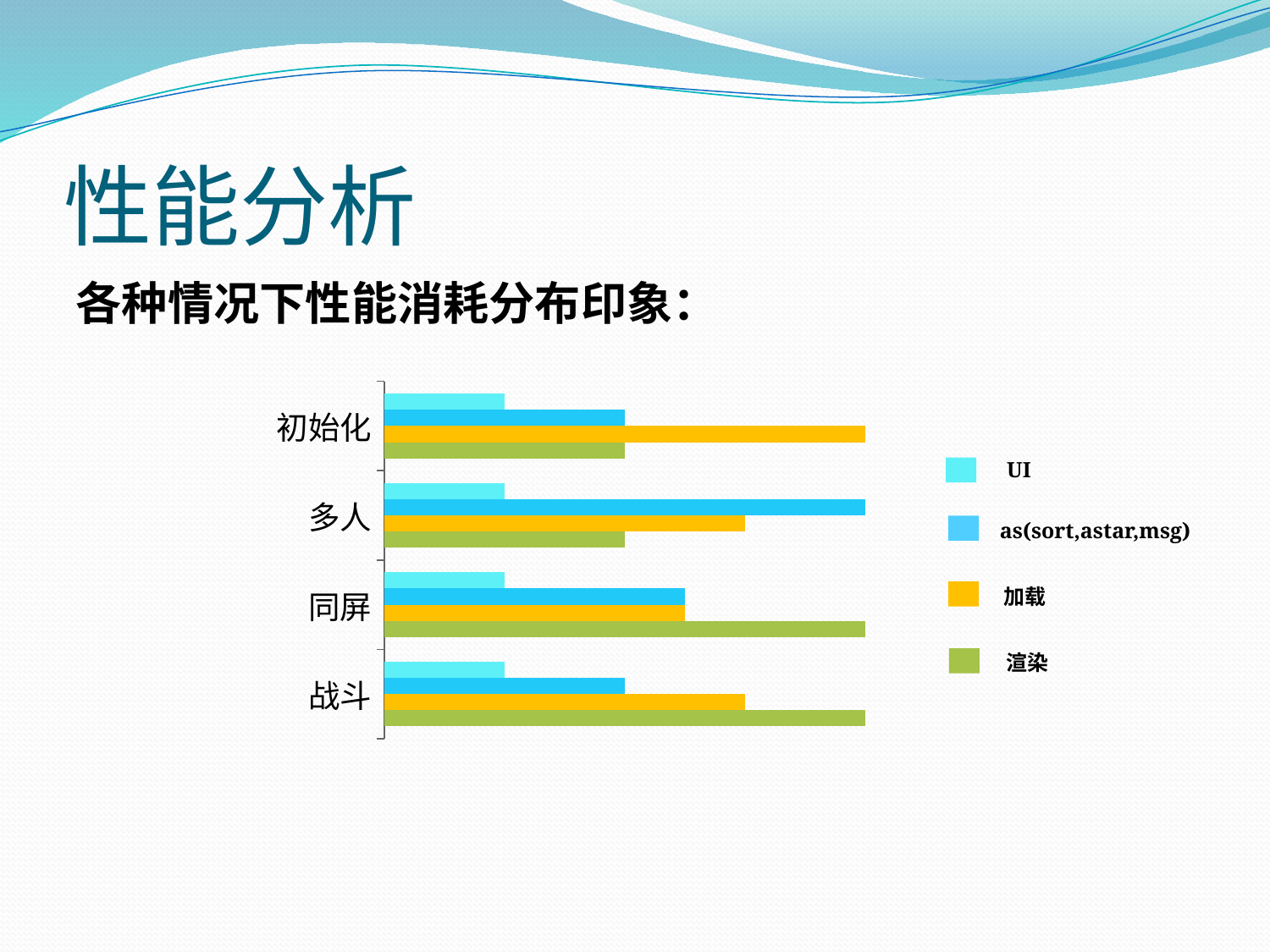

# 性能分析
各种情况下性能消耗分布印象：

### Chart

| Category | 渲染 | 加载 | as | UI |
|---|---|---|---|---|
| 战斗 | 4.0 | 3.0 | 2.0 | 1.0 |
| 同屏 | 4.0 | 2.5 | 2.5 | 1.0 |
| 多人 | 2.0 | 3.0 | 4.0 | 1.0 |
| 初始化 | 2.0 | 4.0 | 2.0 | 1.0 |
UI

as(sort,astar,msg)

加载

渲染